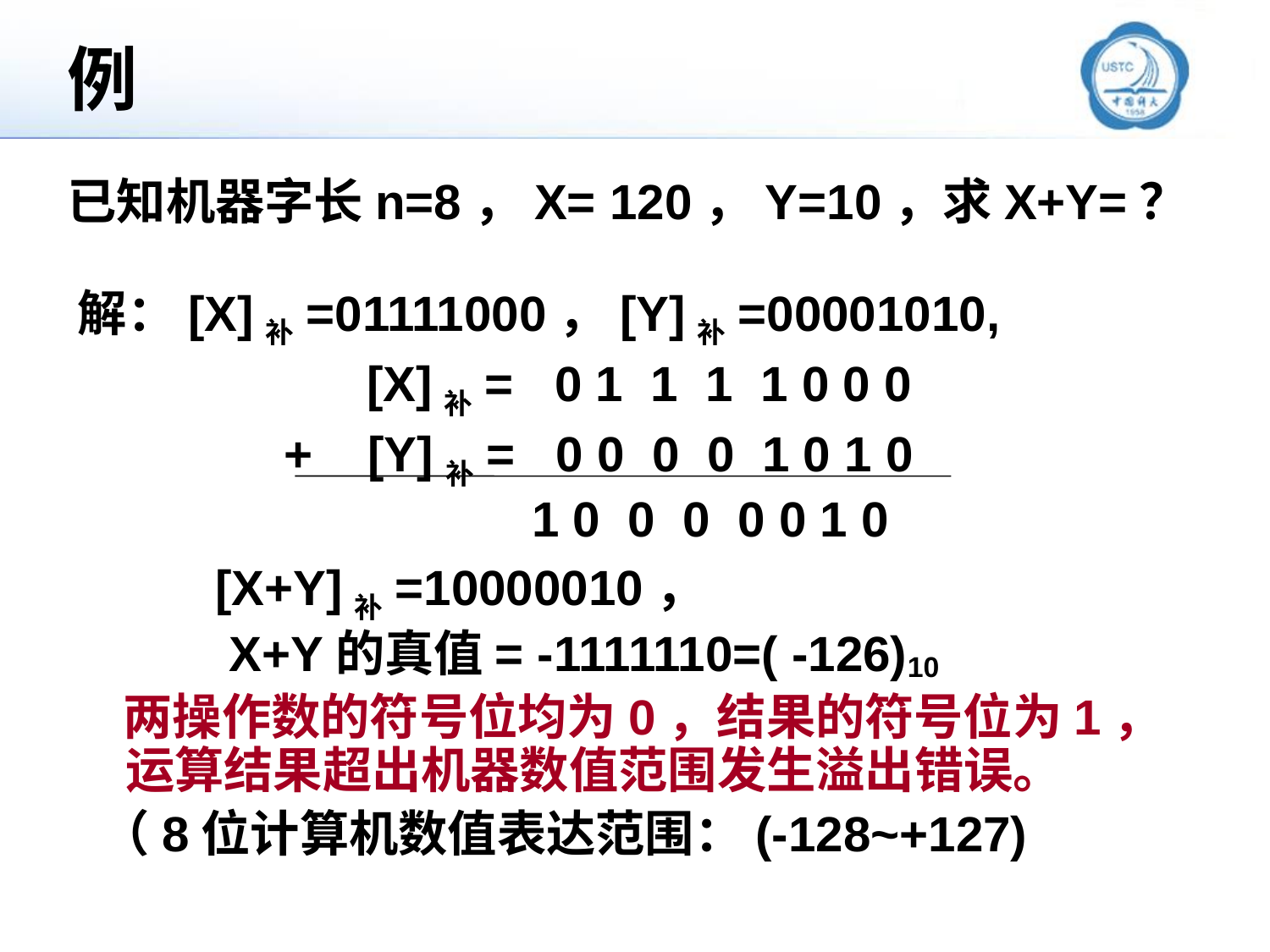

# 例
已知机器字长n=8，X= 120，Y=10，求X+Y=？
解：[X]补=01111000，[Y]补=00001010,
                     [X]补=   0 1  1  1  1 0 0 0
               +    [Y]补=   0 0  0  0  1 0 1 0
                                 1 0  0  0  0 0 1 0
          [X+Y]补=10000010，
           X+Y的真值= -1111110=( -126)10
   两操作数的符号位均为0，结果的符号位为1，运算结果超出机器数值范围发生溢出错误。
 （8位计算机数值表达范围：(-128~+127)